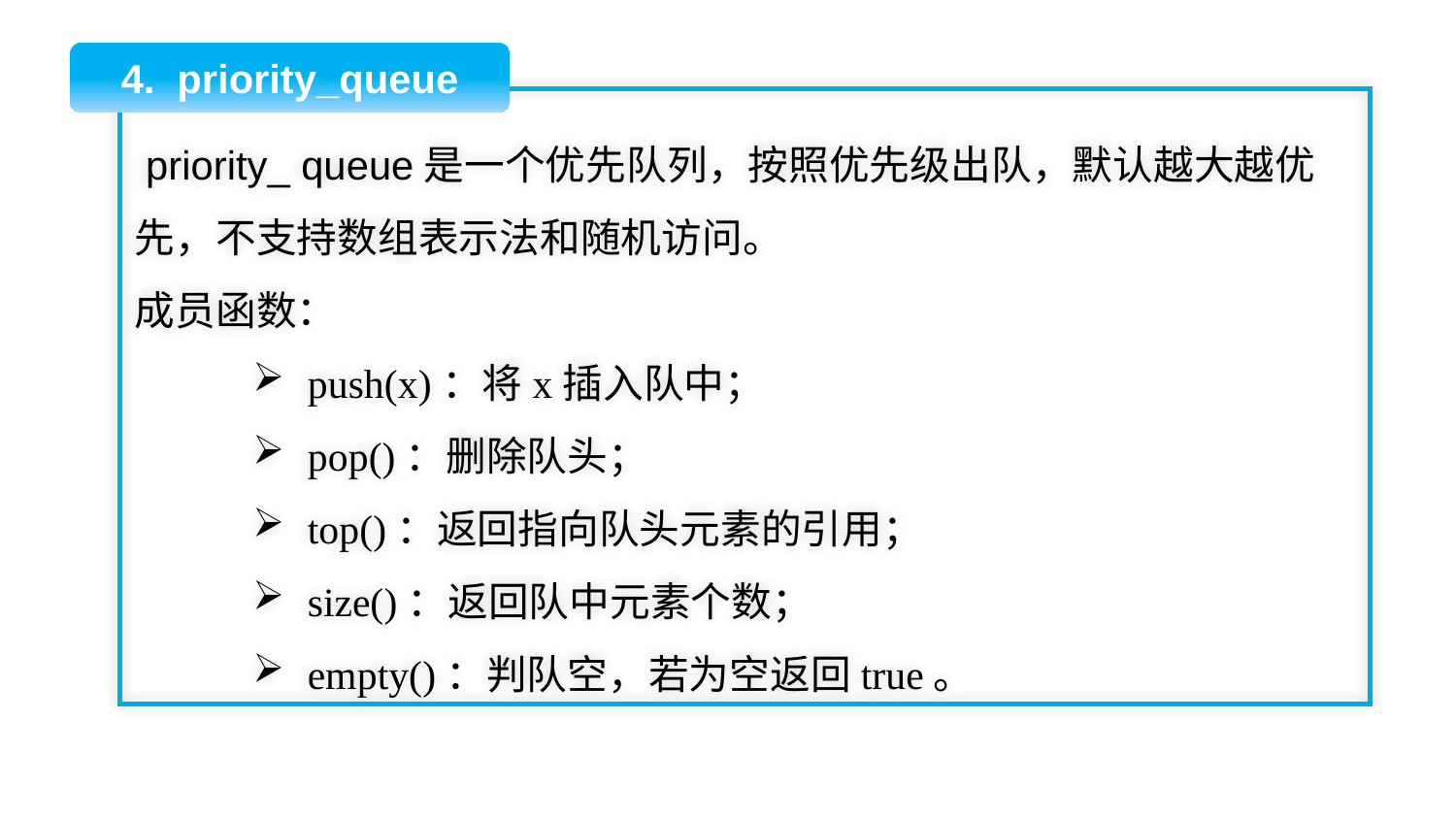

4.  priority_queue

 priority_ queue是一个优先队列，按照优先级出队，默认越大越优先，不支持数组表示法和随机访问。
成员函数：
push(x)：将x插入队中；
pop()：删除队头；
top()：返回指向队头元素的引用；
size()：返回队中元素个数；
empty()：判队空，若为空返回true。